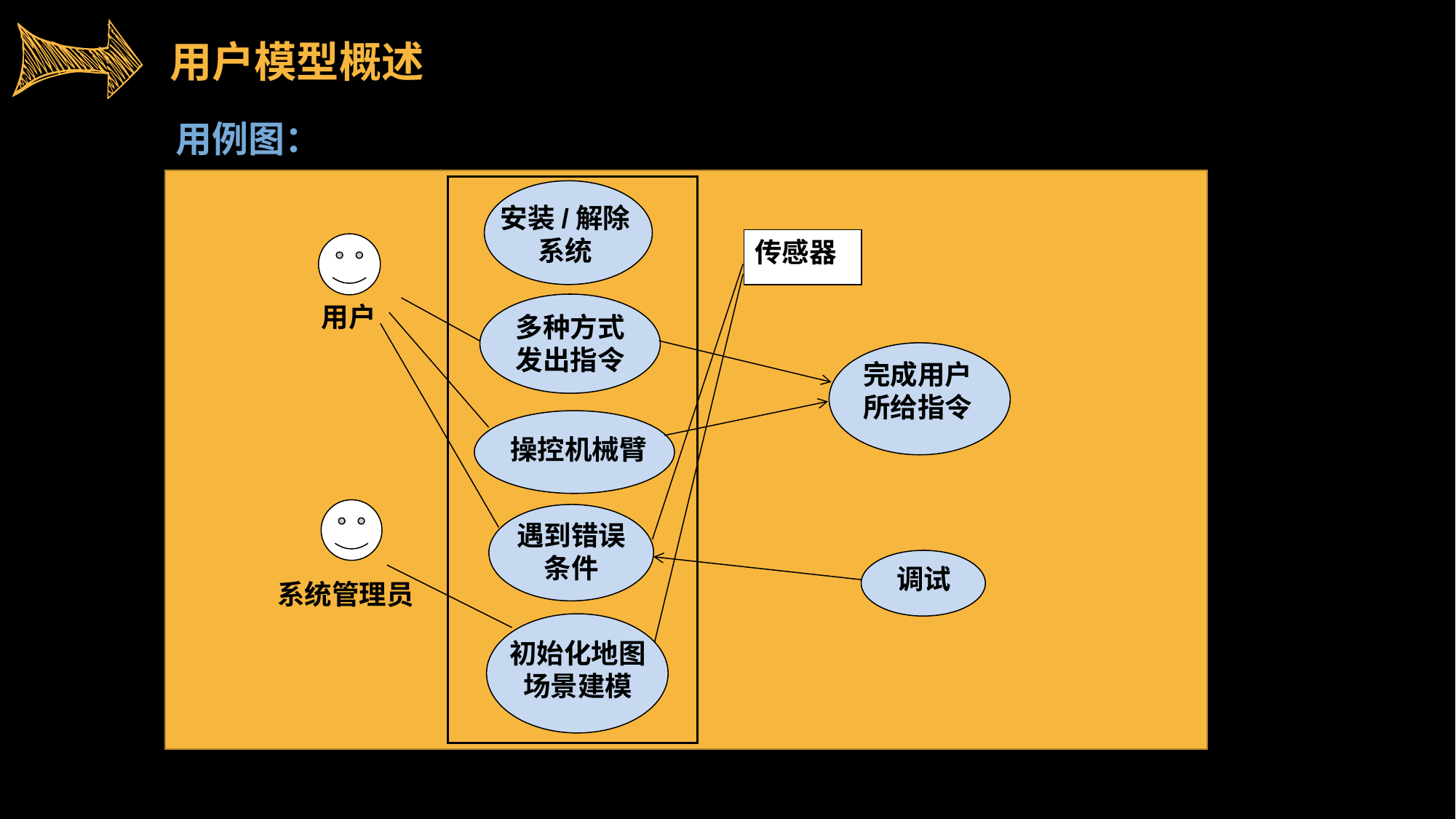

用户模型概述
用例图：

安装/解除系统

多种方式发出指令

操控机械臂

遇到错误条件

初始化地图场景建模

传感器

用户

完成用户所给指令

系统管理员

调试